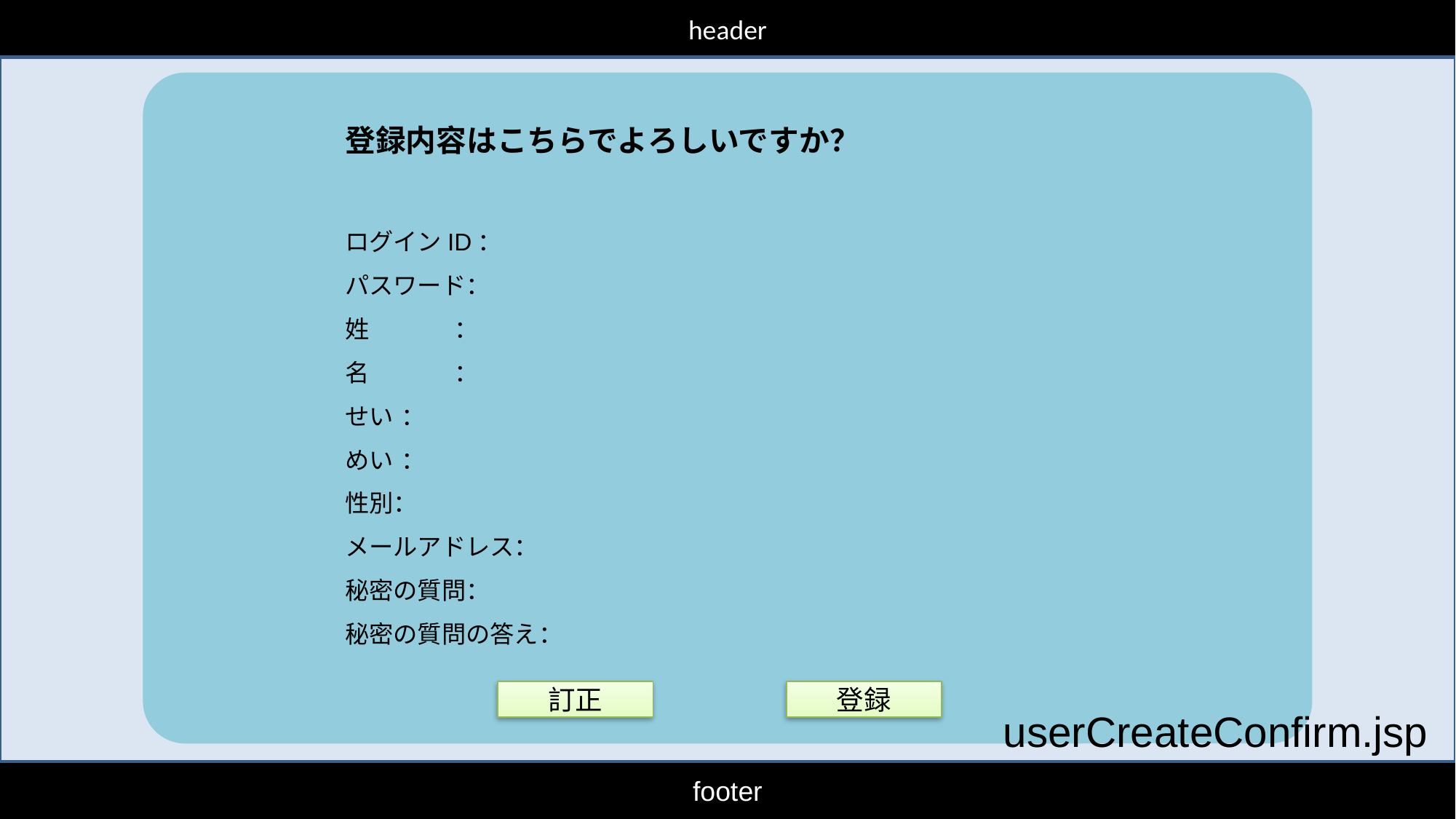

header

登録内容はこちらでよろしいですか？

ログインID：
パスワード：
姓	：
名	：
せい ：
めい ：
性別：
メールアドレス：
秘密の質問：
秘密の質問の答え：

訂正
登録
userCreateConfirm.jsp
footer